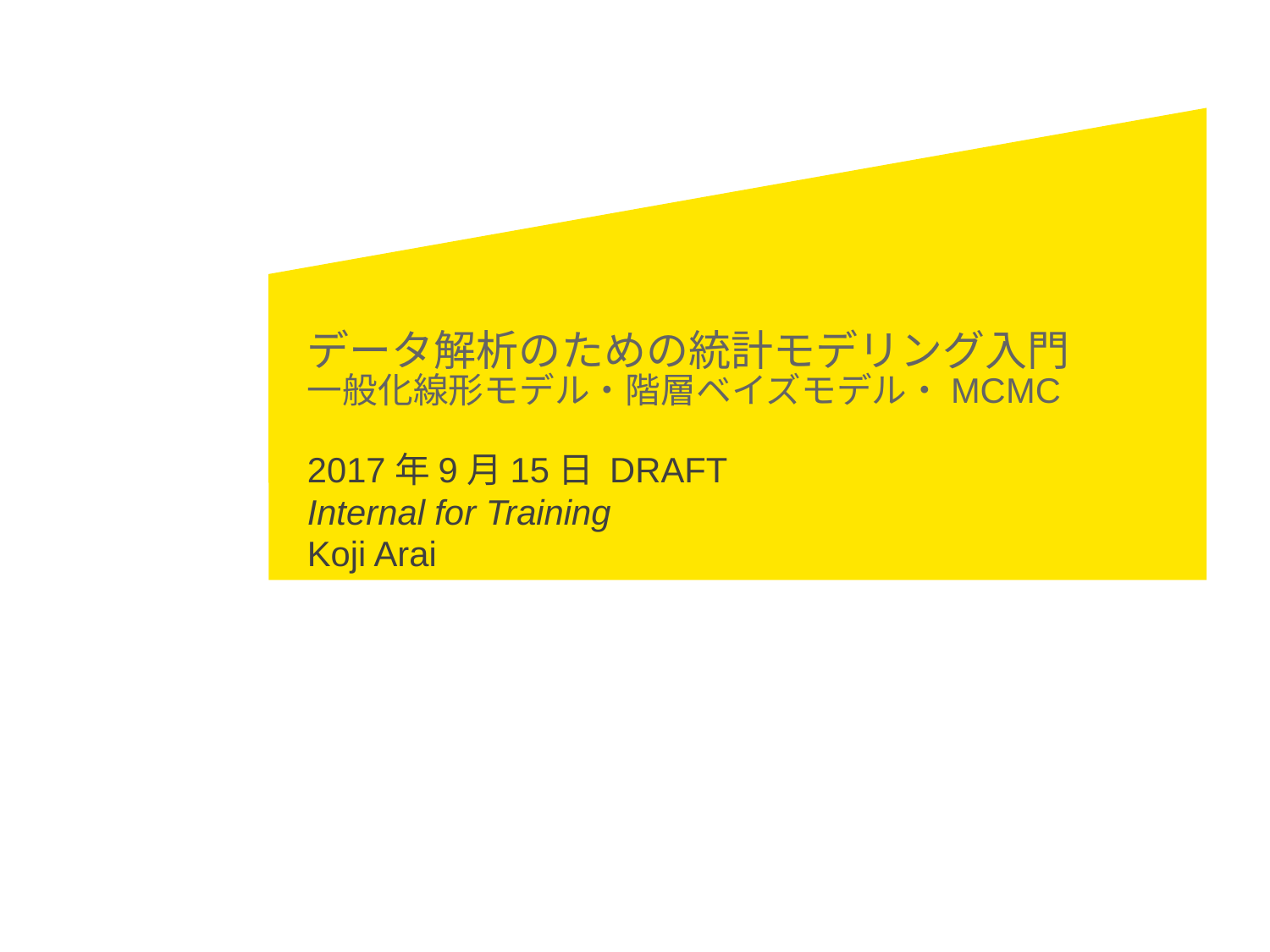

# データ解析のための統計モデリング入門 一般化線形モデル・階層ベイズモデル・MCMC
2017年9月15日 DRAFT
Internal for Training
Koji Arai